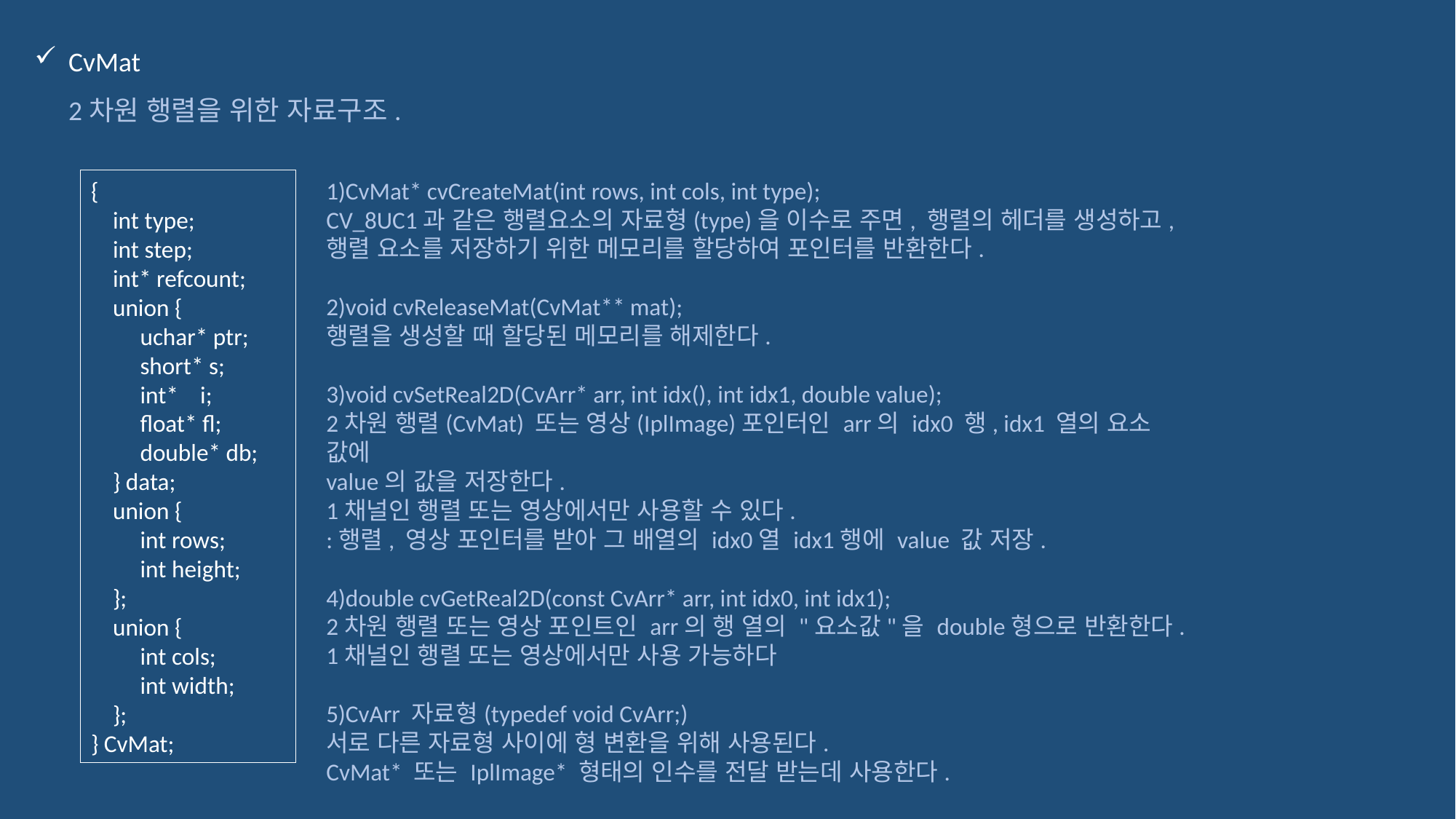

CvMat
2차원 행렬을 위한 자료구조.

1)CvMat* cvCreateMat(int rows, int cols, int type);
CV_8UC1과 같은 행렬요소의 자료형(type)을 이수로 주면, 행렬의 헤더를 생성하고,
행렬 요소를 저장하기 위한 메모리를 할당하여 포인터를 반환한다.

2)void cvReleaseMat(CvMat** mat);
행렬을 생성할 때 할당된 메모리를 해제한다.

3)void cvSetReal2D(CvArr* arr, int idx(), int idx1, double value);
2차원 행렬(CvMat) 또는 영상(IplImage)포인터인 arr의 idx0 행, idx1 열의 요소 값에
value의 값을 저장한다.
1채널인 행렬 또는 영상에서만 사용할 수 있다.
:행렬, 영상 포인터를 받아 그 배열의 idx0열 idx1행에 value 값 저장.

4)double cvGetReal2D(const CvArr* arr, int idx0, int idx1);
2차원 행렬 또는 영상 포인트인 arr의 행 열의 "요소값"을 double형으로 반환한다.
1채널인 행렬 또는 영상에서만 사용 가능하다

5)CvArr 자료형(typedef void CvArr;)
서로 다른 자료형 사이에 형 변환을 위해 사용된다.
CvMat* 또는 IplImage* 형태의 인수를 전달 받는데 사용한다.
{
    int type;
    int step;
    int* refcount;
    union {
         uchar* ptr;
         short* s;
         int*    i;
         float* fl;
         double* db;
    } data;
    union {
         int rows;
         int height;
    };
    union {
         int cols;
         int width;
    };
} CvMat;